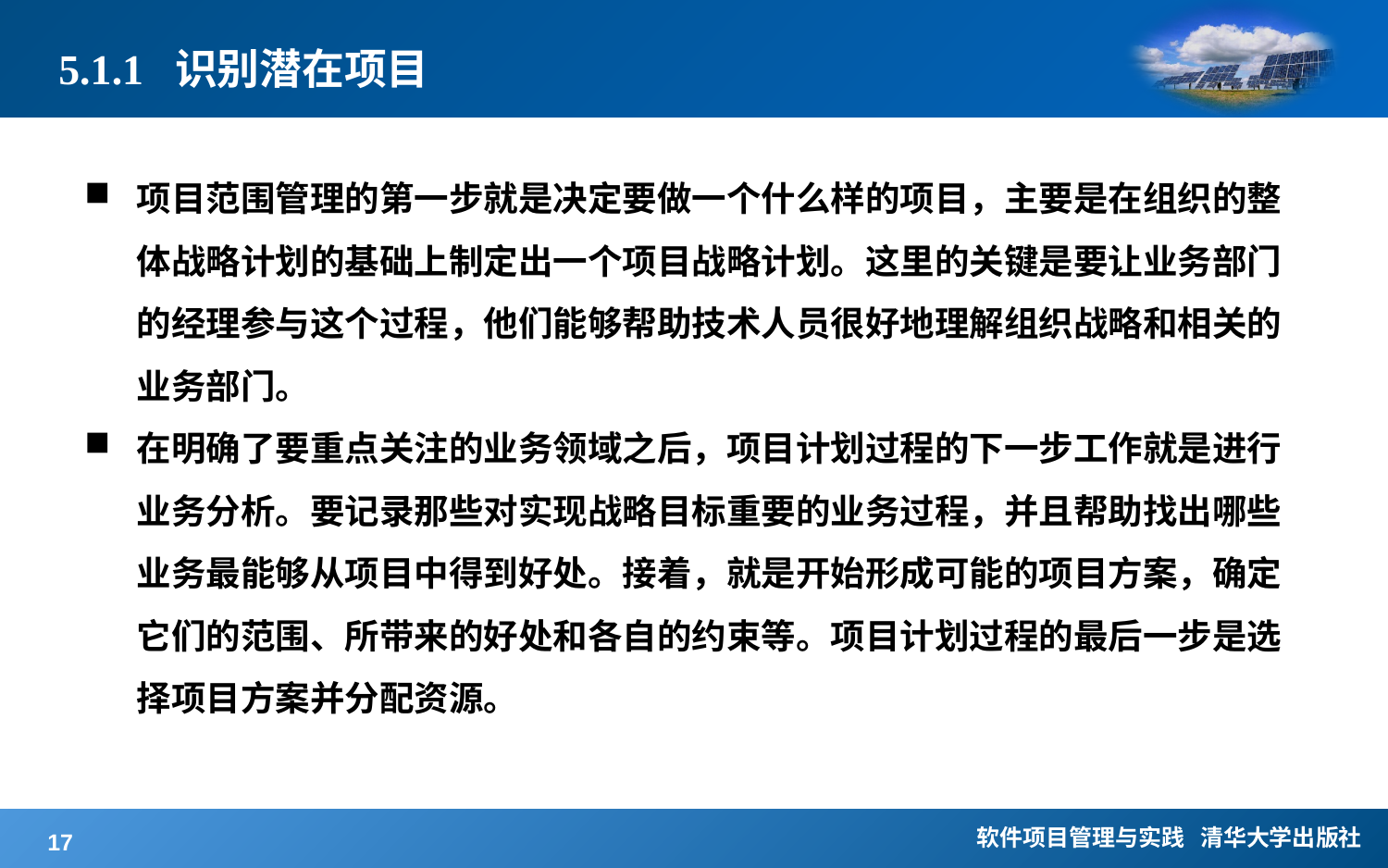

# 5.1.1  识别潜在项目
项目范围管理的第一步就是决定要做一个什么样的项目，主要是在组织的整体战略计划的基础上制定出一个项目战略计划。这里的关键是要让业务部门的经理参与这个过程，他们能够帮助技术人员很好地理解组织战略和相关的业务部门。
在明确了要重点关注的业务领域之后，项目计划过程的下一步工作就是进行业务分析。要记录那些对实现战略目标重要的业务过程，并且帮助找出哪些业务最能够从项目中得到好处。接着，就是开始形成可能的项目方案，确定它们的范围、所带来的好处和各自的约束等。项目计划过程的最后一步是选择项目方案并分配资源。